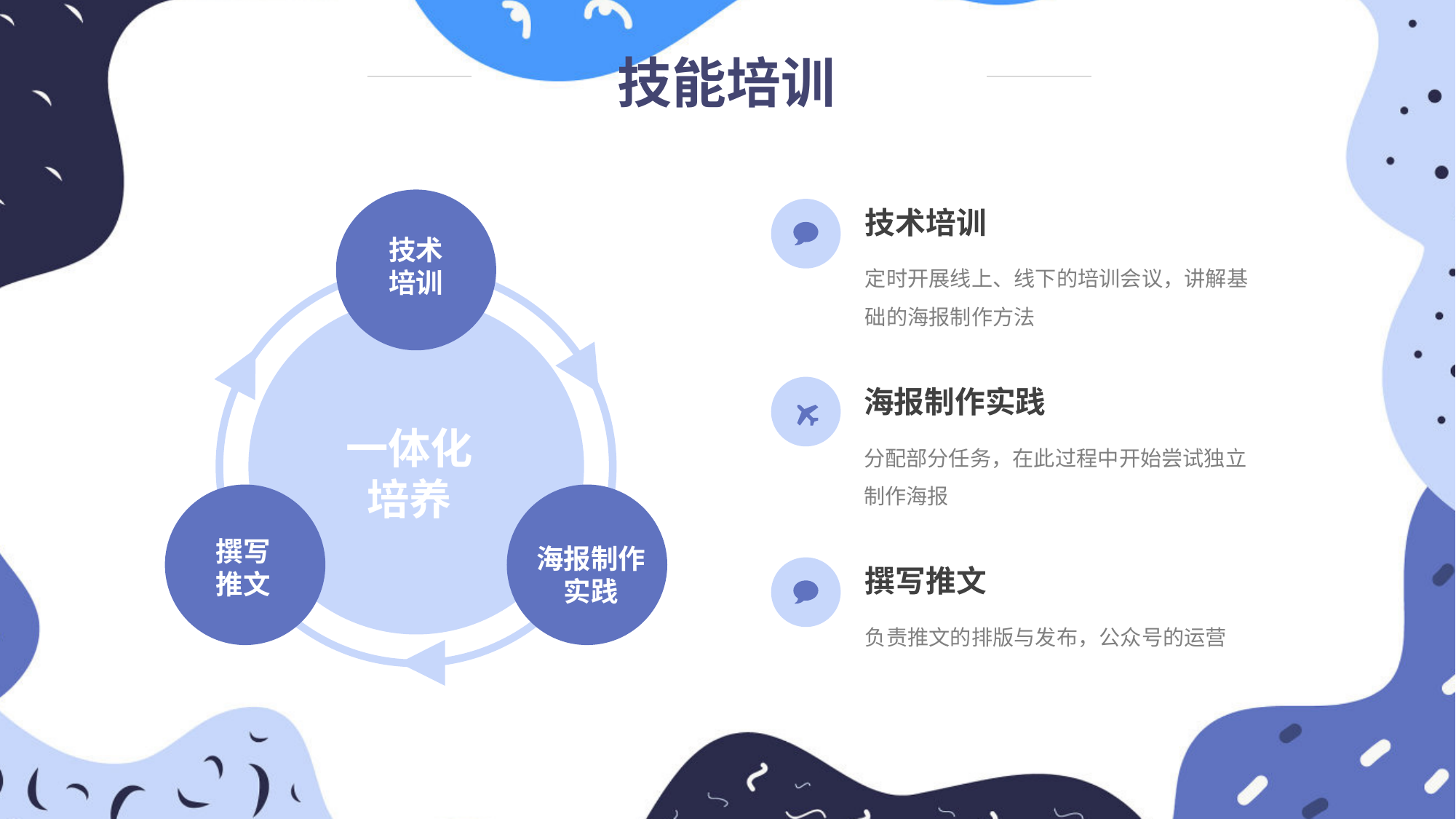

技能培训

技术培训

技术
培训
定时开展线上、线下的培训会议，讲解基础的海报制作方法

海报制作实践

一体化
培养
分配部分任务，在此过程中开始尝试独立制作海报

撰写
推文
海报制作
实践
撰写推文

负责推文的排版与发布，公众号的运营